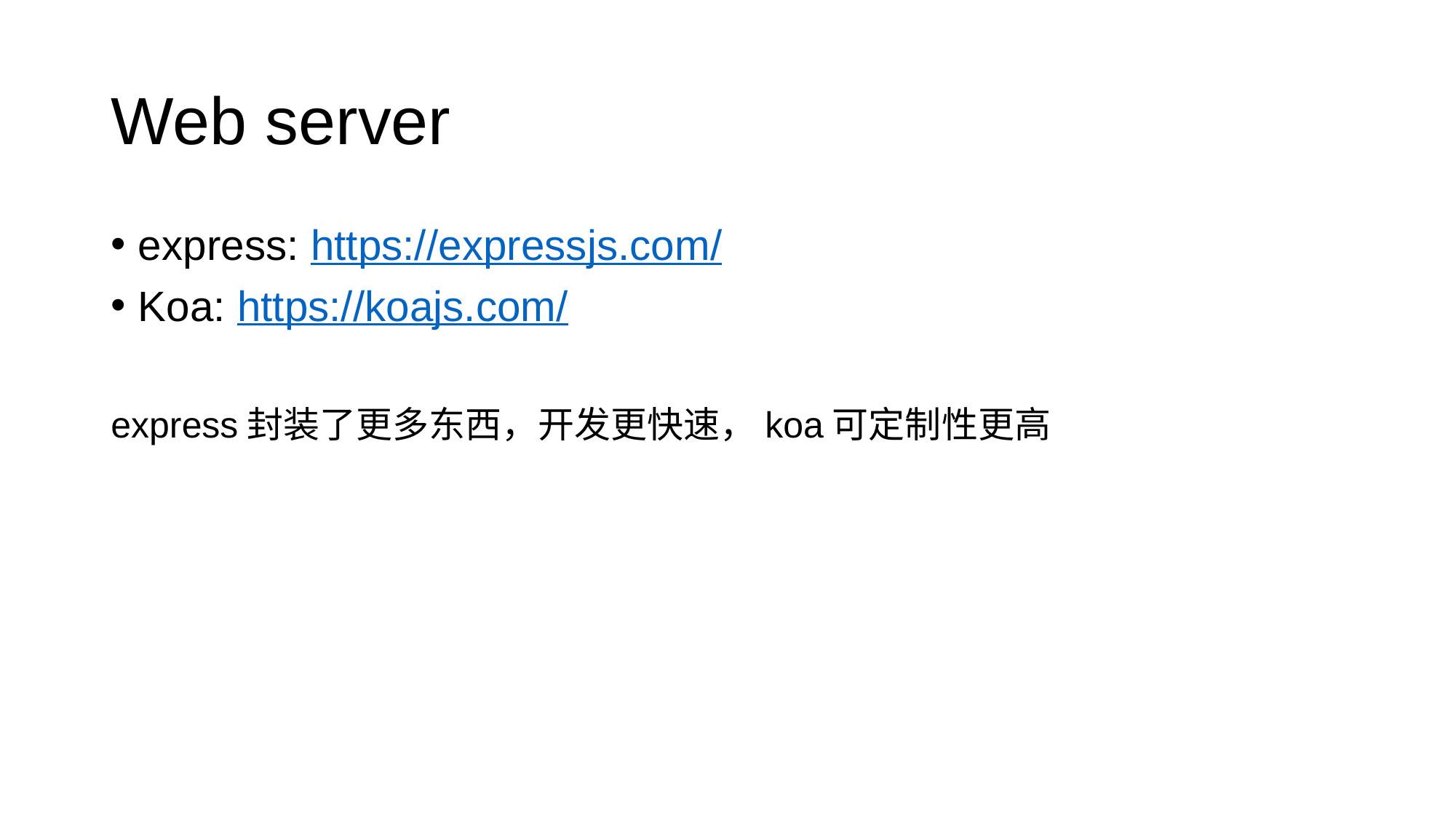

# Web server
express: https://expressjs.com/
Koa: https://koajs.com/

express封装了更多东西，开发更快速，koa可定制性更高